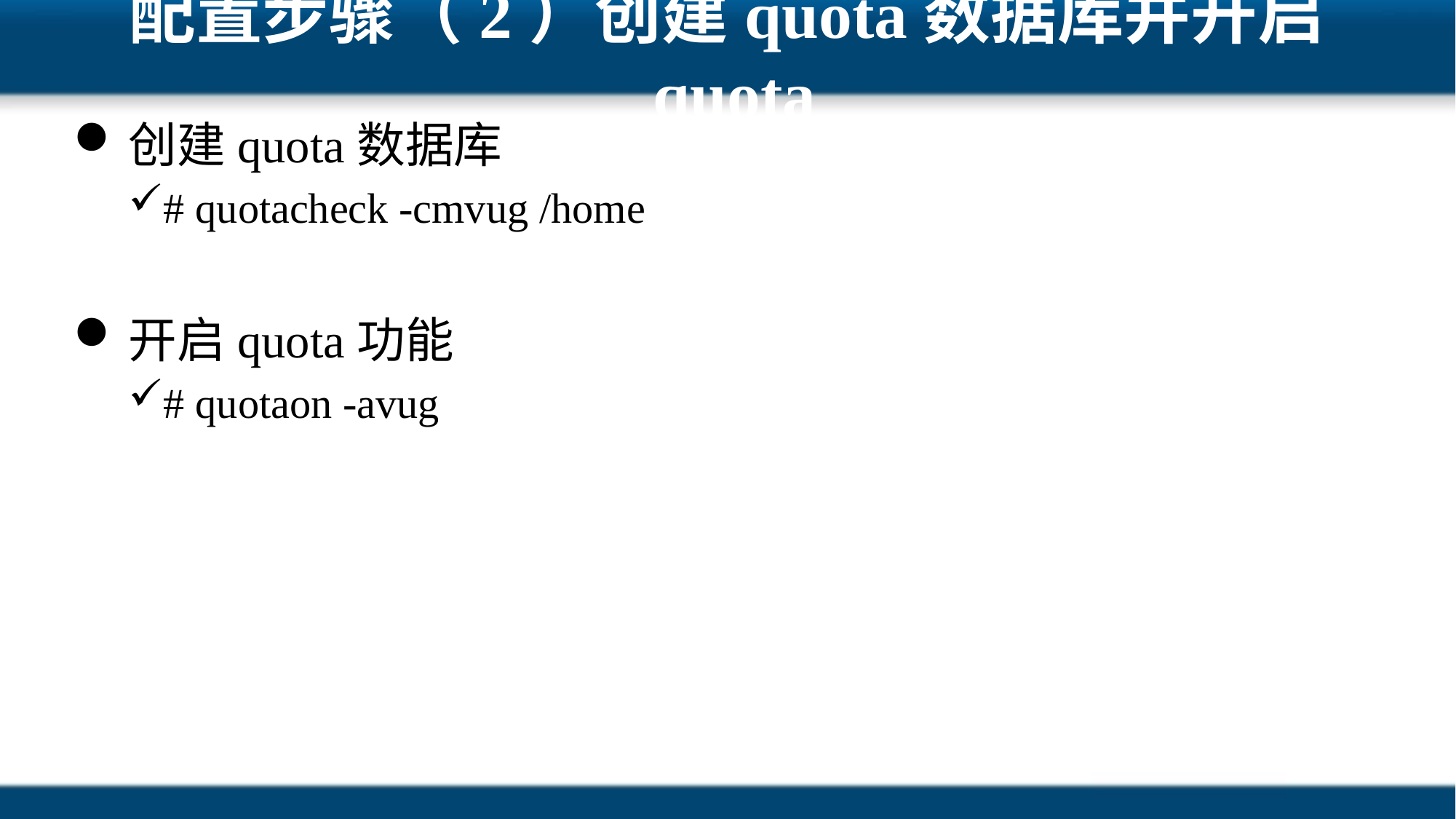

# 配置步骤（2）创建quota数据库并开启quota
创建quota数据库
# quotacheck -cmvug /home

开启quota功能
# quotaon -avug